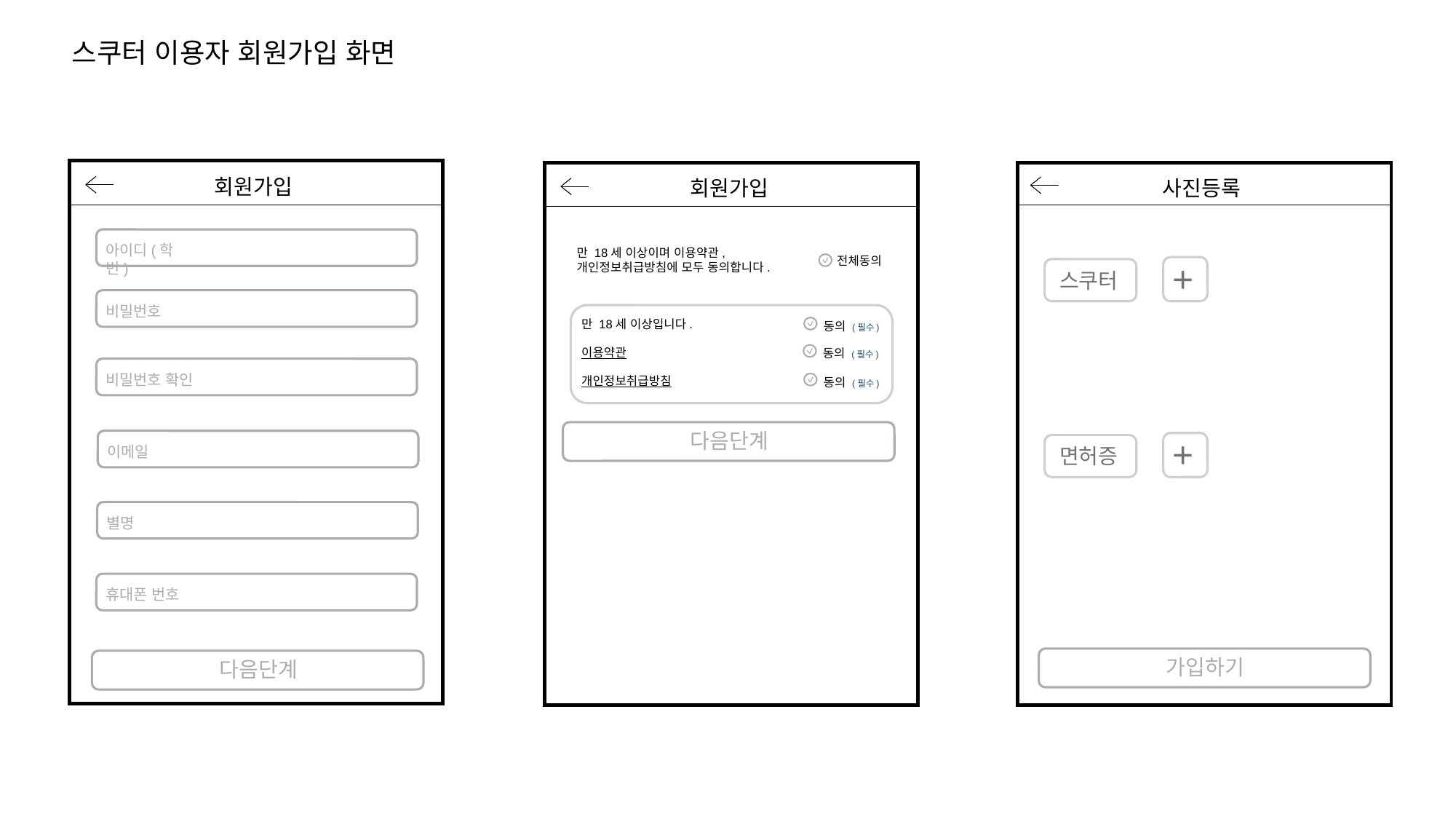

스쿠터 이용자 회원가입 화면

회원가입

회원가입
사진등록

아이디(학번)
만 18세 이상이며 이용약관, 개인정보취급방침에 모두 동의합니다.
전체동의

만 18세 이상입니다.
동의 (필수)

이용약관
동의 (필수)

개인정보취급방침
동의 (필수)

+

스쿠터

비밀번호

비밀번호 확인

다음단계
+

이메일

면허증

별명

휴대폰 번호

가입하기

다음단계